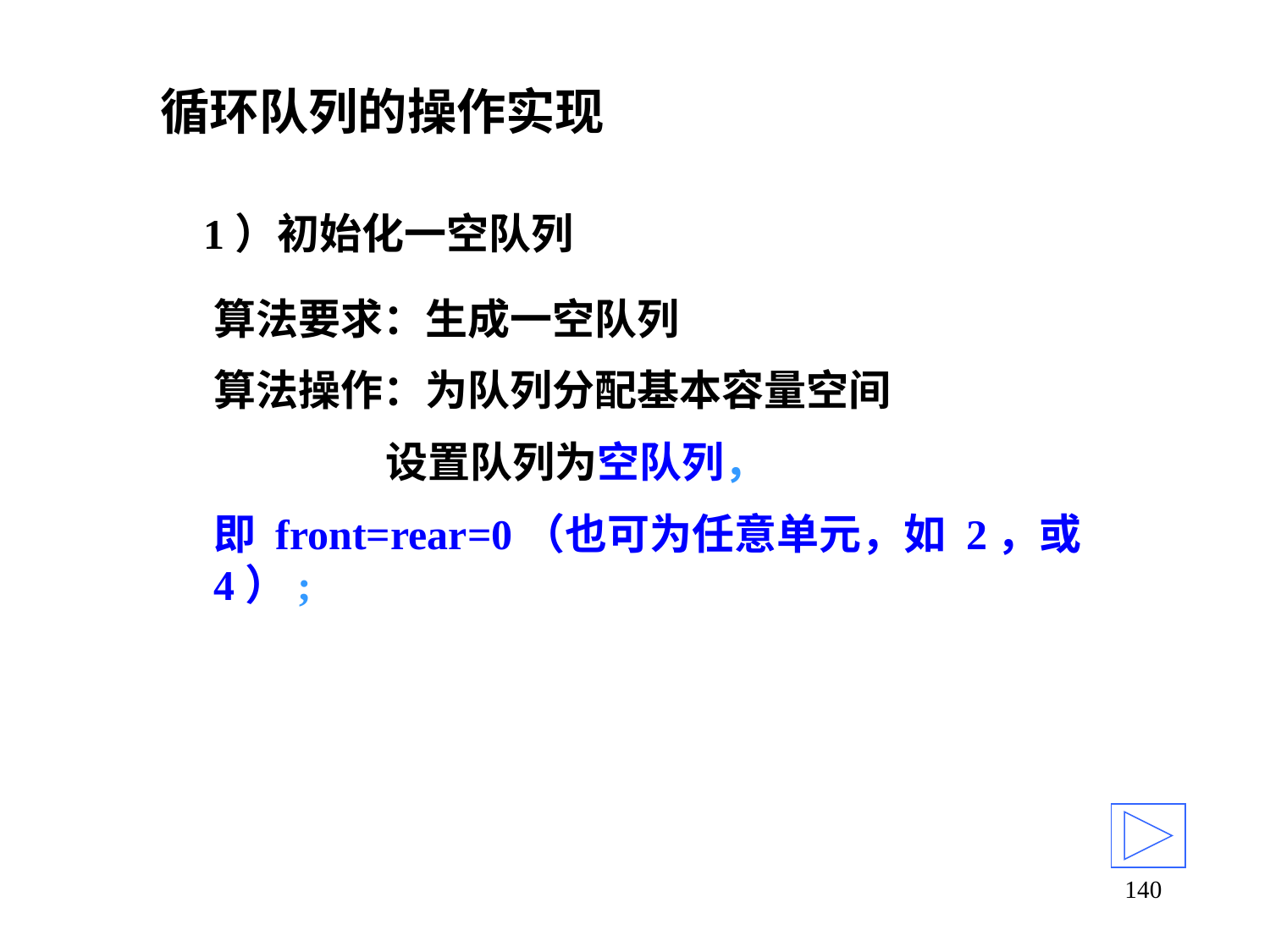

循环队列的操作实现
1）初始化一空队列
算法要求：生成一空队列
算法操作：为队列分配基本容量空间
                 设置队列为空队列，
即 front=rear=0（也可为任意单元，如 2，或 4）;

140